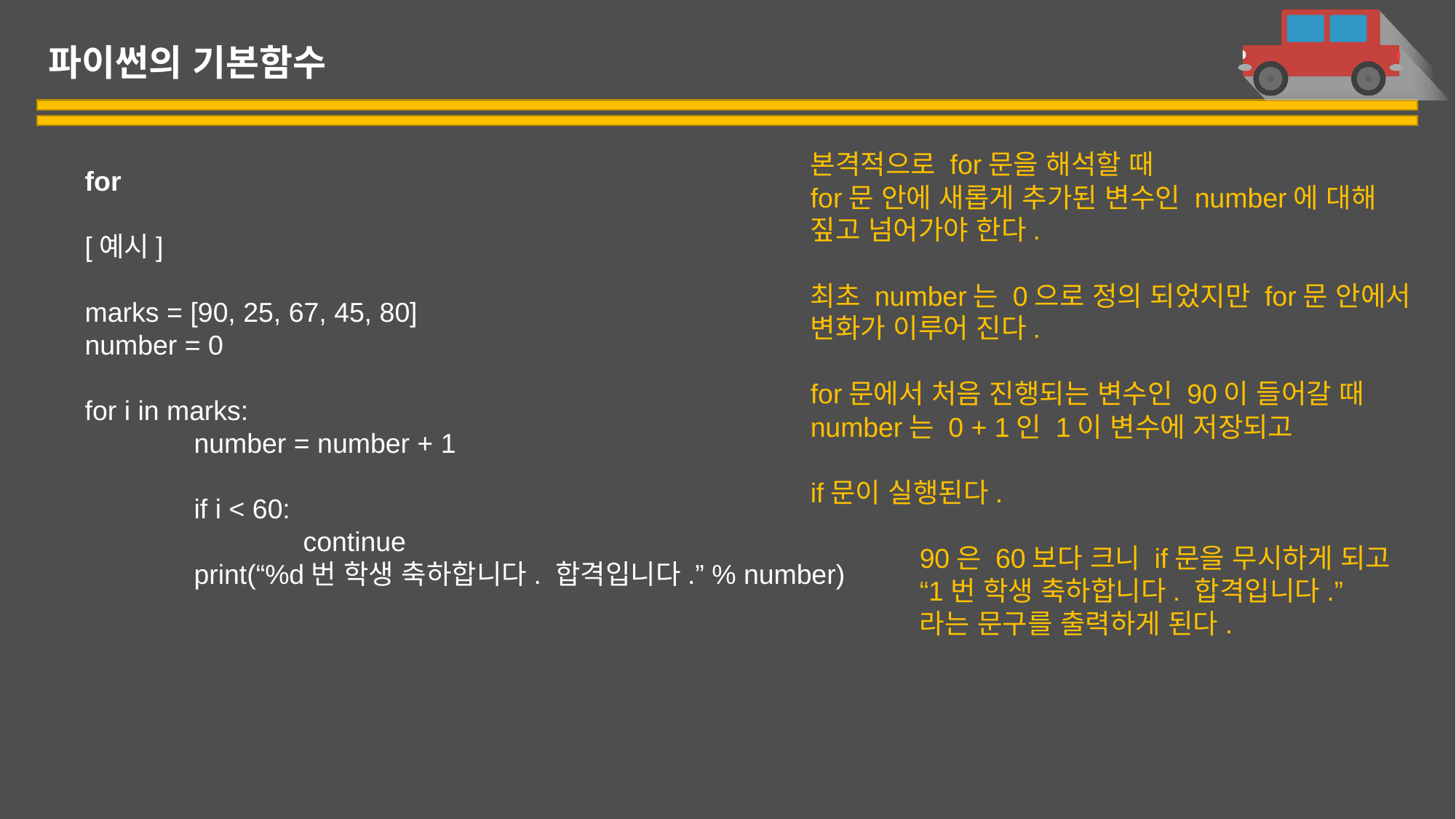

# 파이썬의 기본함수

본격적으로 for문을 해석할 때
for문 안에 새롭게 추가된 변수인 number에 대해 짚고 넘어가야 한다.

최초 number는 0으로 정의 되었지만 for문 안에서 변화가 이루어 진다.

for문에서 처음 진행되는 변수인 90이 들어갈 때
number는 0 + 1인 1이 변수에 저장되고

if문이 실행된다.

	90은 60보다 크니 if문을 무시하게 되고
 	“1번 학생 축하합니다. 합격입니다.”
	라는 문구를 출력하게 된다.
for

[예시]

marks = [90, 25, 67, 45, 80]
number = 0

for i in marks:
	number = number + 1

	if i < 60:
		continue
	print(“%d번 학생 축하합니다. 합격입니다.” % number)